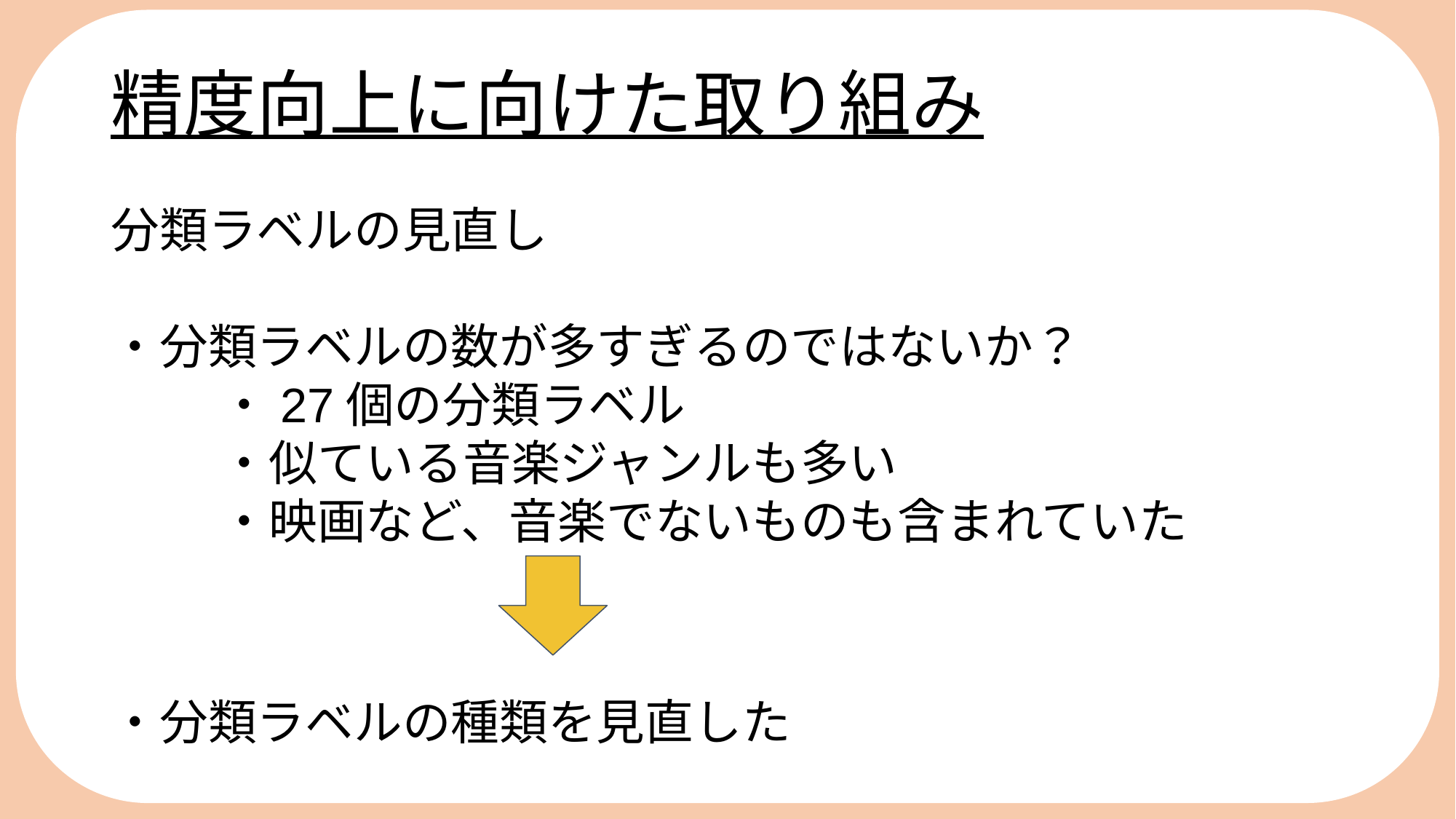

とｋ三日目
精度向上に向けた取り組み

分類ラベルの見直し

・分類ラベルの数が多すぎるのではないか？
・27個の分類ラベル
・似ている音楽ジャンルも多い
・映画など、音楽でないものも含まれていた

・分類ラベルの種類を見直した